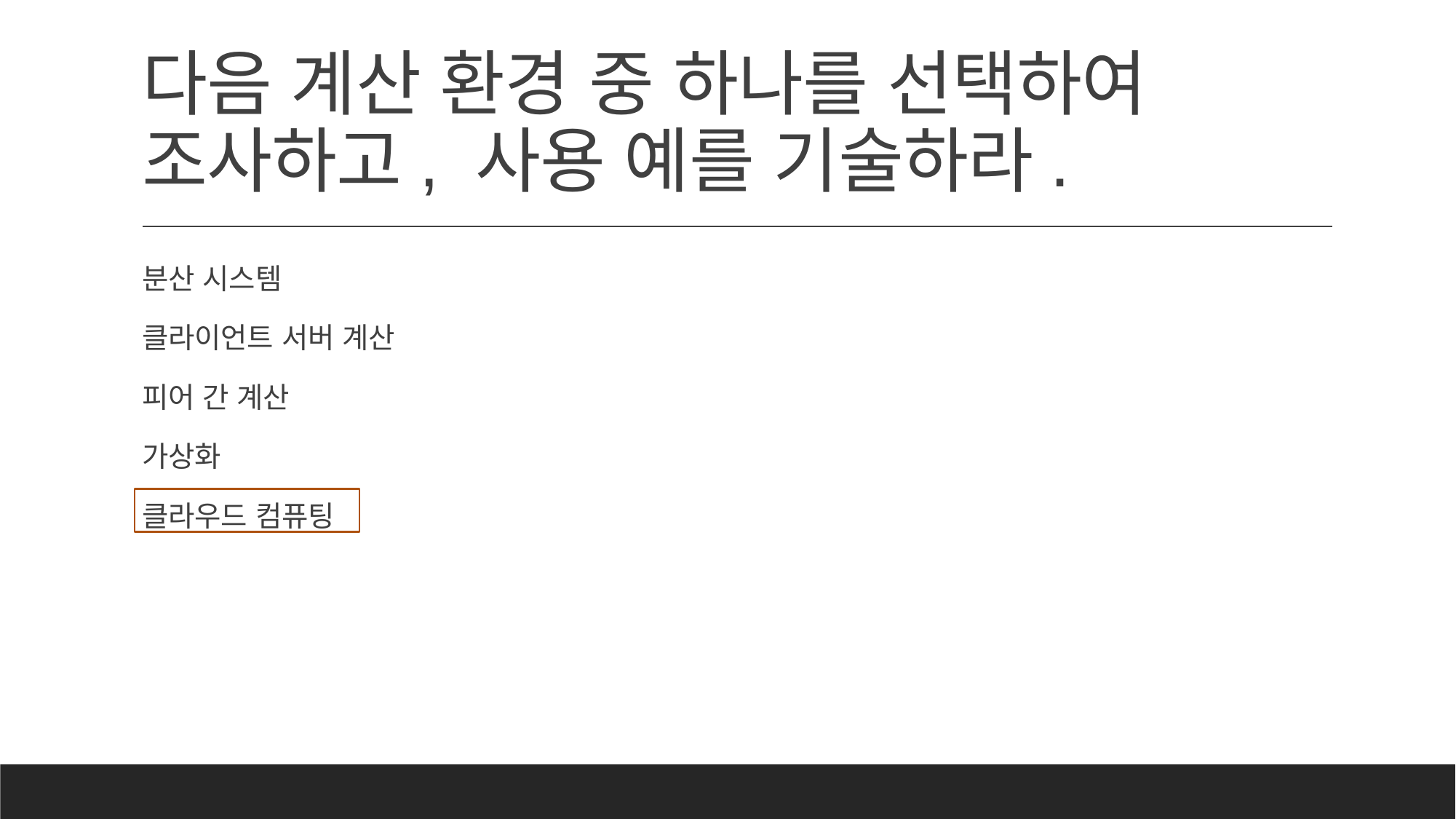

# 다음 계산 환경 중 하나를 선택하여 조사하고, 사용 예를 기술하라.
분산 시스템
클라이언트 서버 계산
피어 간 계산
가상화
클라우드 컴퓨팅